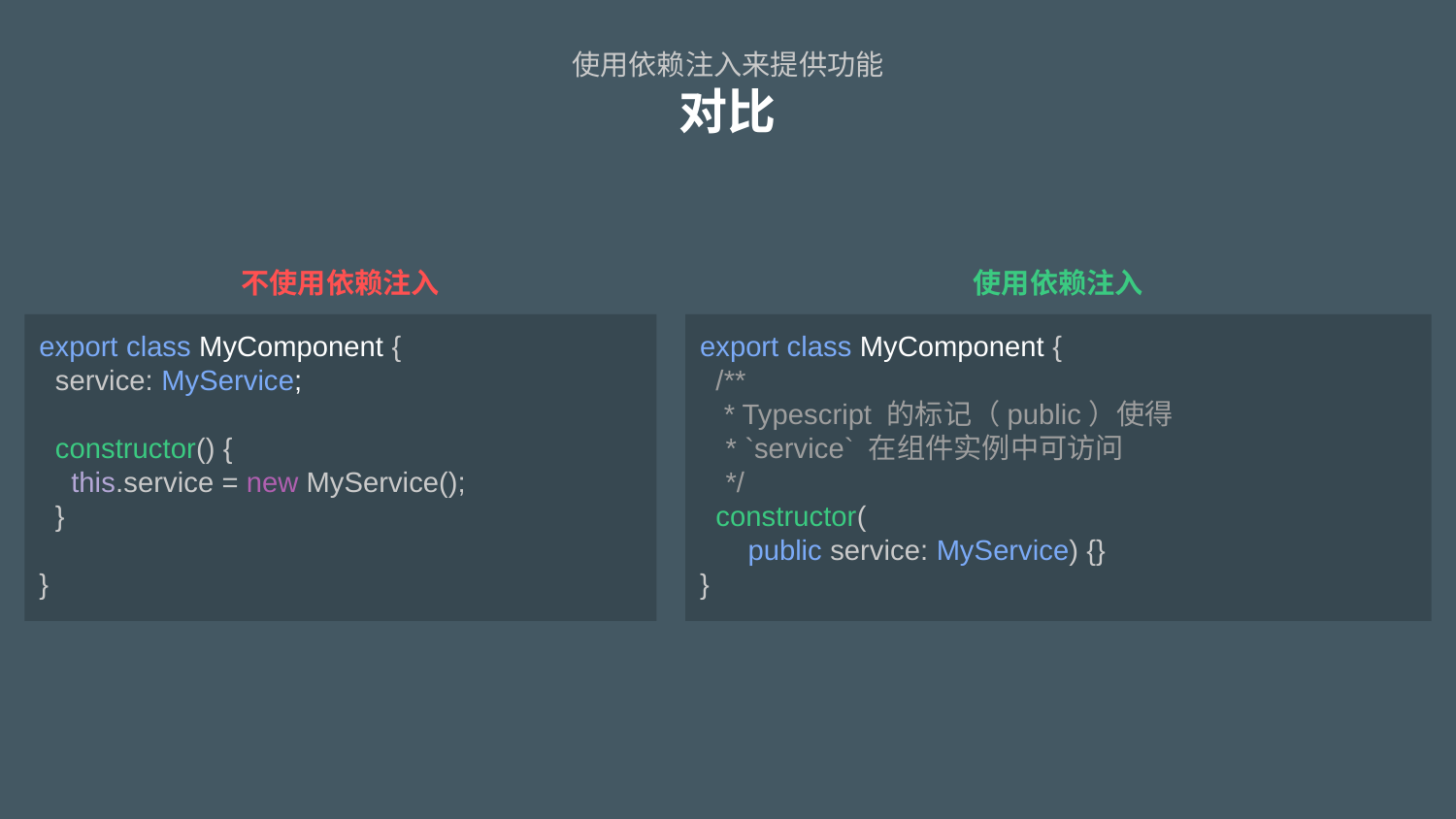

# 使用依赖注入来提供功能 对比
不使用依赖注入
使用依赖注入
export class MyComponent {
  service: MyService;
  constructor() {
    this.service = new MyService();
  }
}
export class MyComponent {
  /**
   * Typescript 的标记（public）使得
   * `service` 在组件实例中可访问
   */
  constructor(
      public service: MyService) {}
}